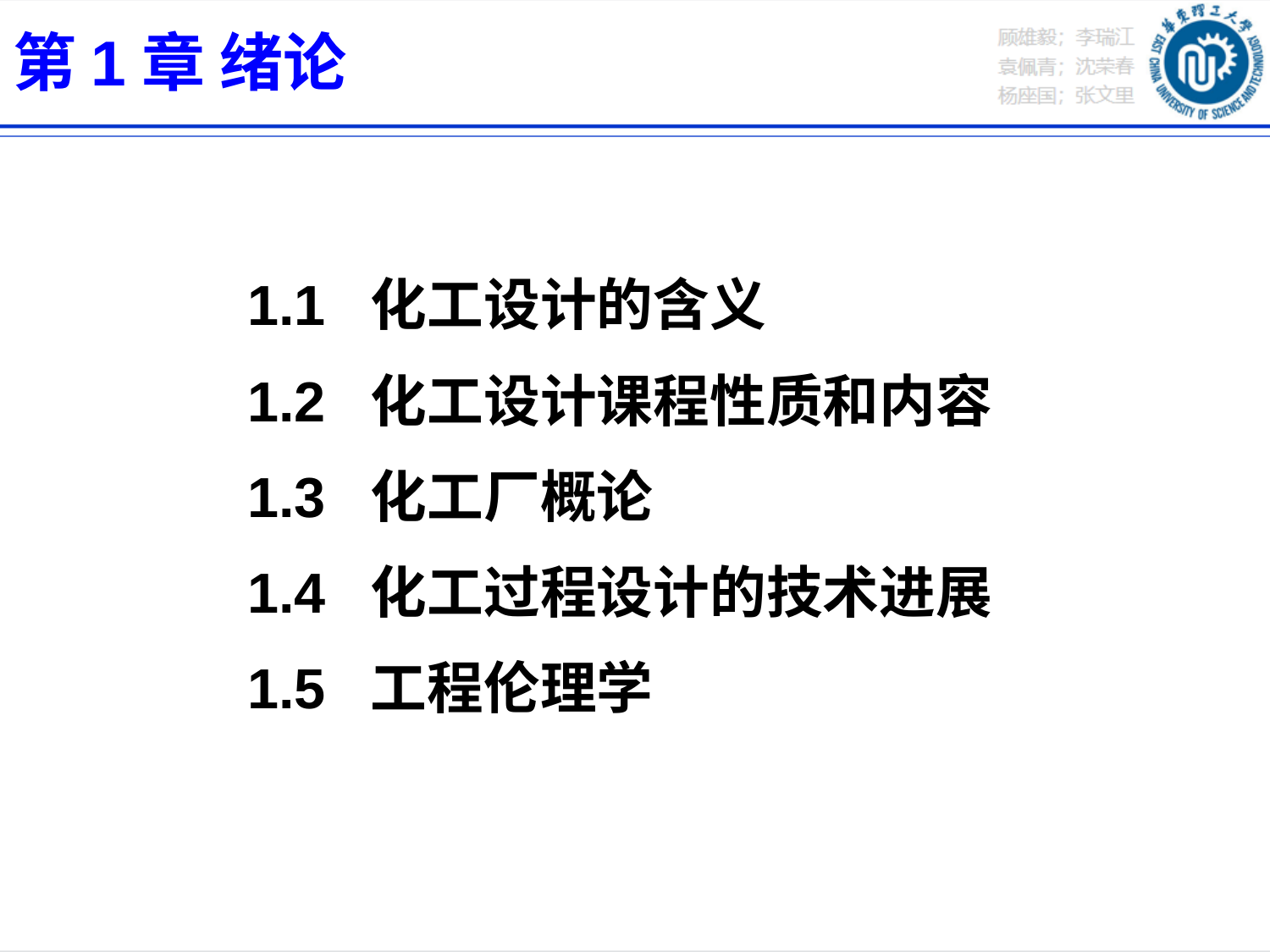

# 第1章 绪论
1.1  化工设计的含义
1.2  化工设计课程性质和内容
1.3  化工厂概论
1.4  化工过程设计的技术进展
1.5  工程伦理学